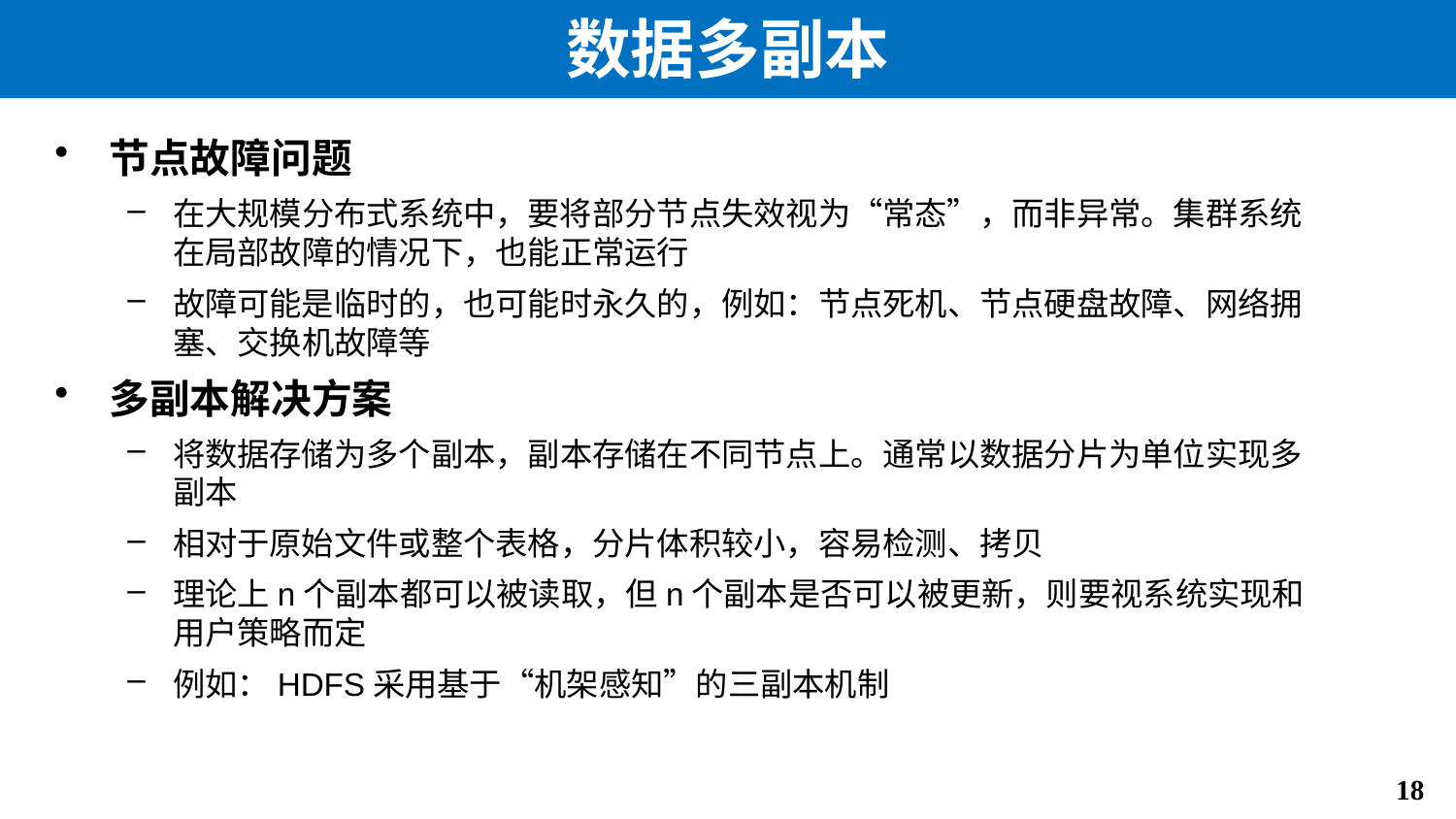

# 数据多副本
节点故障问题
在大规模分布式系统中，要将部分节点失效视为“常态”，而非异常。集群系统在局部故障的情况下，也能正常运行
故障可能是临时的，也可能时永久的，例如：节点死机、节点硬盘故障、网络拥塞、交换机故障等
多副本解决方案
将数据存储为多个副本，副本存储在不同节点上。通常以数据分片为单位实现多副本
相对于原始文件或整个表格，分片体积较小，容易检测、拷贝
理论上n个副本都可以被读取，但n个副本是否可以被更新，则要视系统实现和用户策略而定
例如：HDFS采用基于“机架感知”的三副本机制